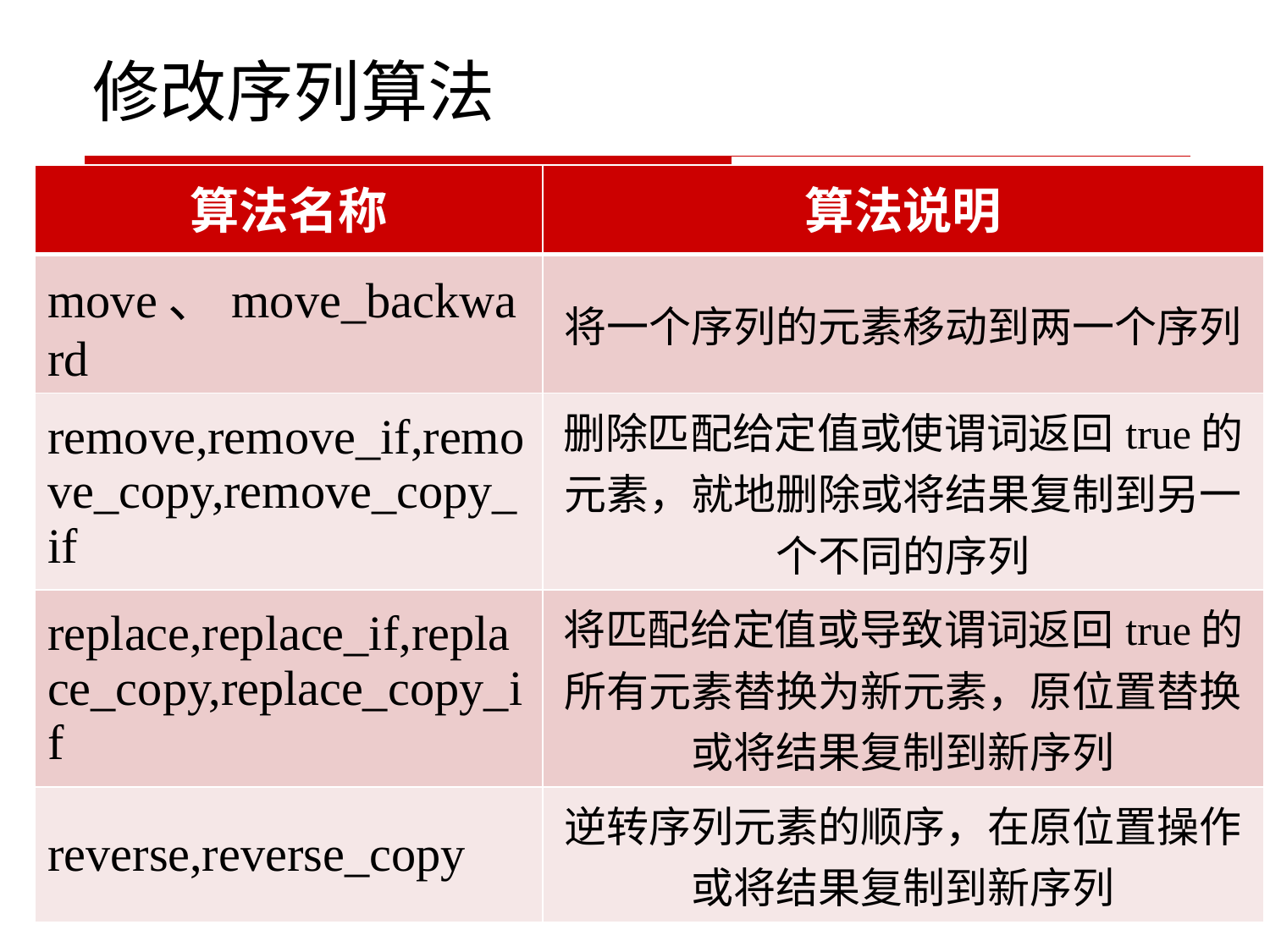

# 修改序列算法
| 算法名称 | 算法说明 |
| --- | --- |
| move、move\_backward | 将一个序列的元素移动到两一个序列 |
| remove,remove\_if,remove\_copy,remove\_copy\_if | 删除匹配给定值或使谓词返回true的元素，就地删除或将结果复制到另一个不同的序列 |
| replace,replace\_if,replace\_copy,replace\_copy\_if | 将匹配给定值或导致谓词返回true的所有元素替换为新元素，原位置替换或将结果复制到新序列 |
| reverse,reverse\_copy | 逆转序列元素的顺序，在原位置操作或将结果复制到新序列 |

14